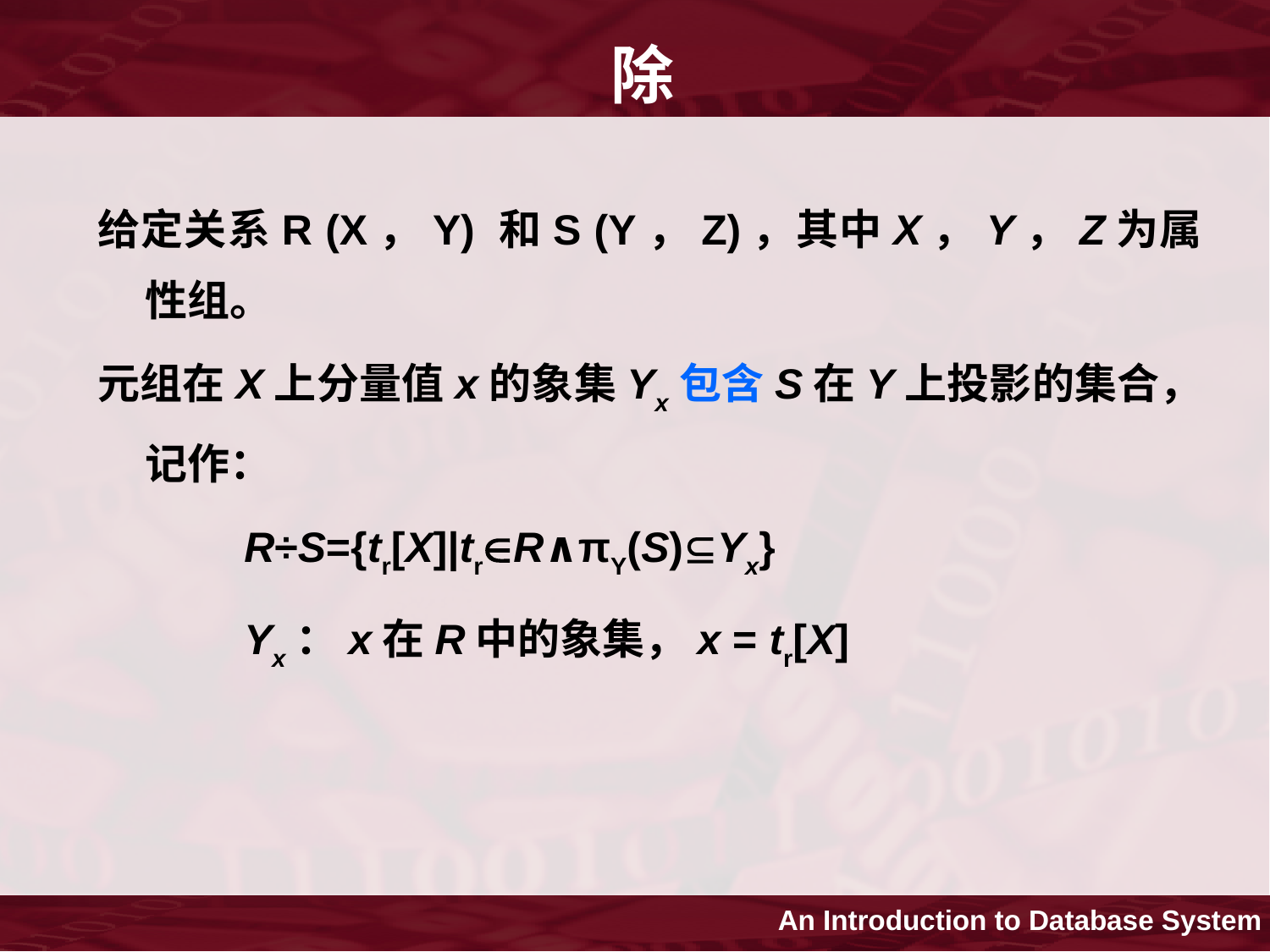

# 除
给定关系R (X，Y) 和S (Y，Z)，其中X，Y，Z为属性组。
元组在X上分量值x的象集Yx包含S在Y上投影的集合，记作：
       R÷S={tr[X]|tr∈R∧πY(S)⊆Yx}
       Yx：x在R中的象集，x = tr[X]